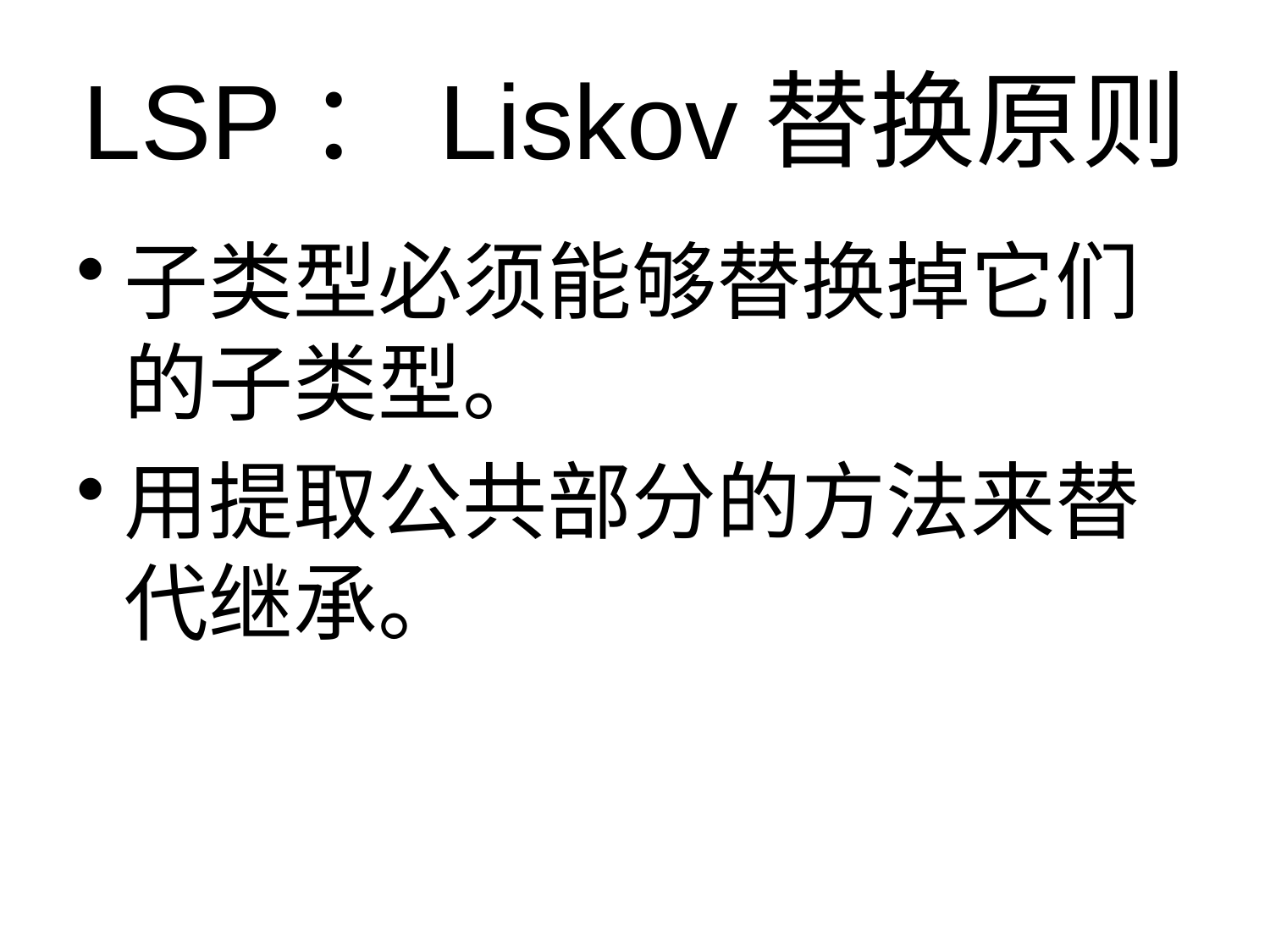

# LSP：Liskov替换原则
子类型必须能够替换掉它们的子类型。
用提取公共部分的方法来替代继承。